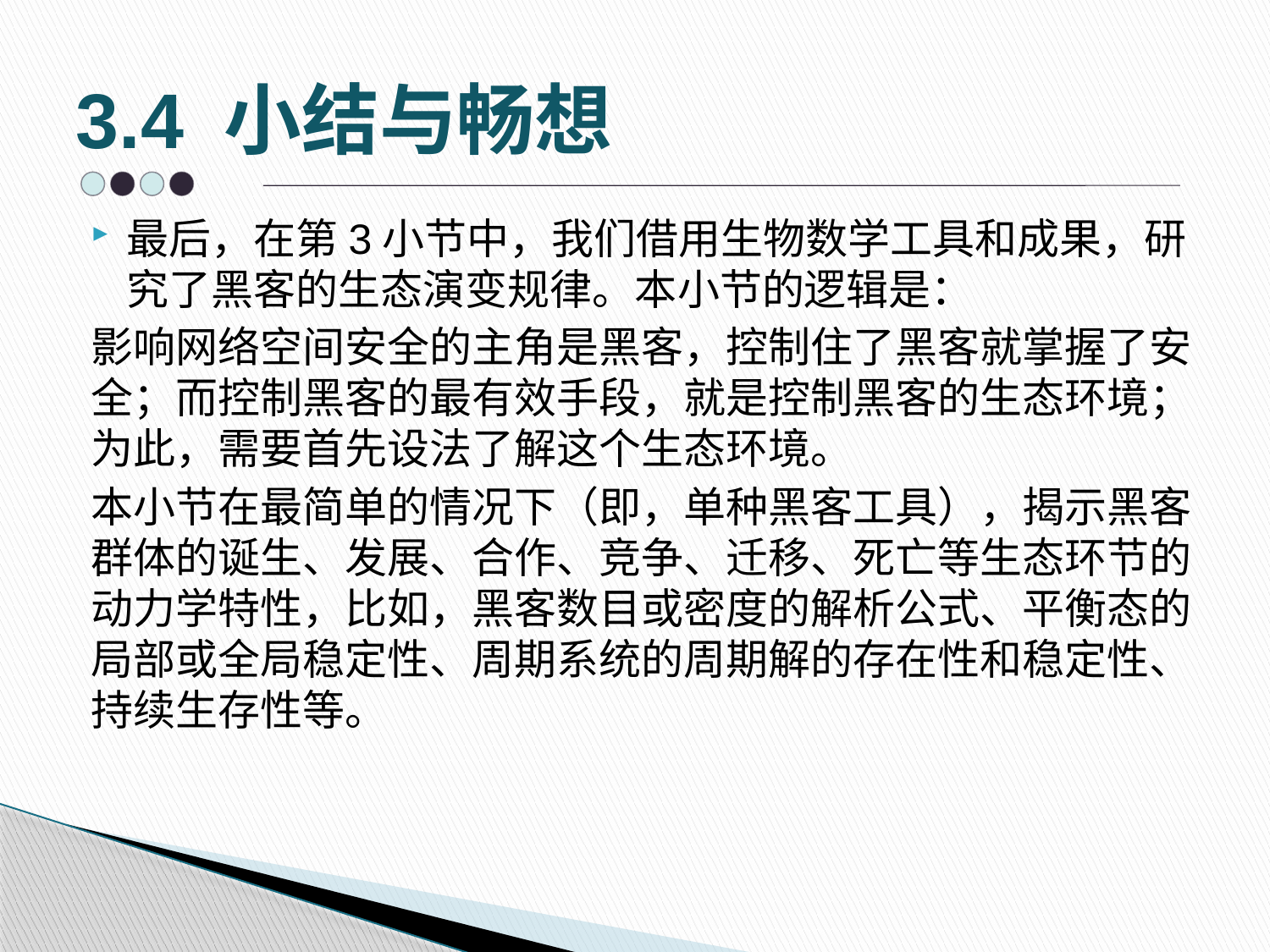

# 3.4 小结与畅想

最后，在第3小节中，我们借用生物数学工具和成果，研究了黑客的生态演变规律。本小节的逻辑是：
影响网络空间安全的主角是黑客，控制住了黑客就掌握了安全；而控制黑客的最有效手段，就是控制黑客的生态环境；为此，需要首先设法了解这个生态环境。
本小节在最简单的情况下（即，单种黑客工具），揭示黑客群体的诞生、发展、合作、竞争、迁移、死亡等生态环节的动力学特性，比如，黑客数目或密度的解析公式、平衡态的局部或全局稳定性、周期系统的周期解的存在性和稳定性、持续生存性等。